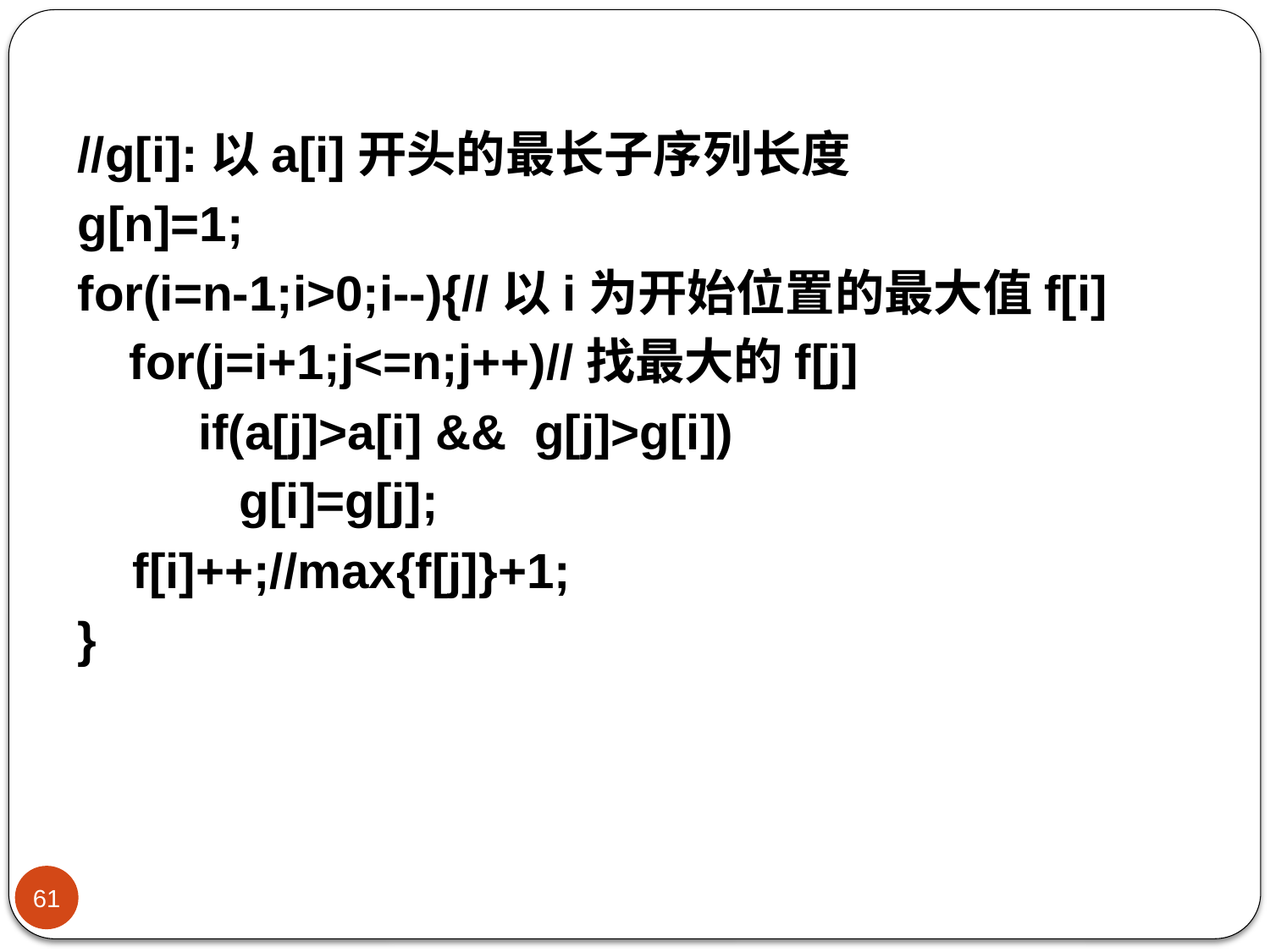

//g[i]:以a[i]开头的最长子序列长度
g[n]=1;
for(i=n-1;i>0;i--){//以i为开始位置的最大值f[i]
	 for(j=i+1;j<=n;j++)//找最大的f[j]
	      if(a[j]>a[i] &&  g[j]>g[i])
	         g[i]=g[j];
    f[i]++;//max{f[j]}+1;
}
61